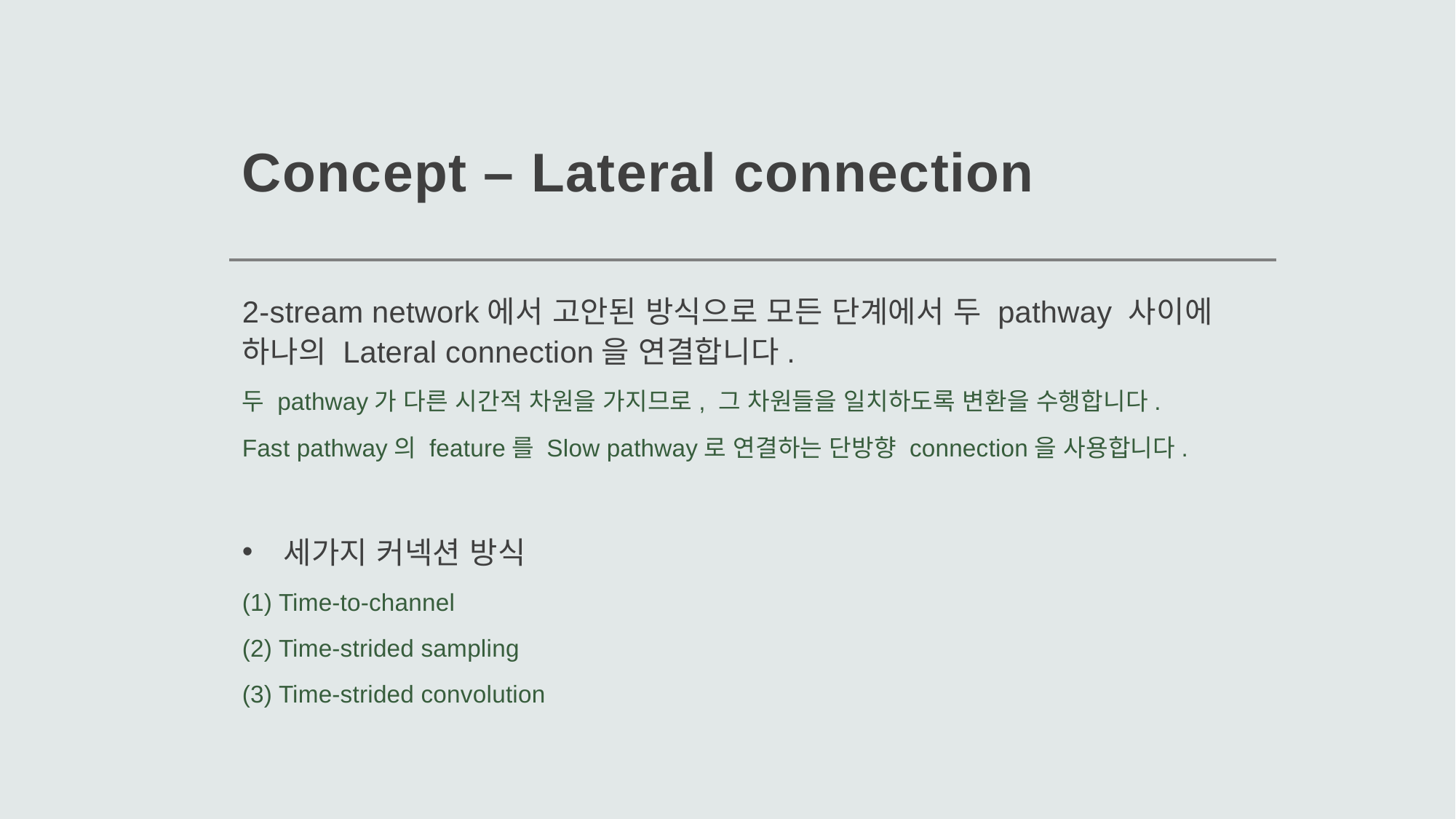

# Concept – Lateral connection
2-stream network에서 고안된 방식으로 모든 단계에서 두 pathway 사이에 하나의 Lateral connection을 연결합니다.
두 pathway가 다른 시간적 차원을 가지므로, 그 차원들을 일치하도록 변환을 수행합니다.
Fast pathway의 feature를 Slow pathway로 연결하는 단방향 connection을 사용합니다.

세가지 커넥션 방식
(1) Time-to-channel
(2) Time-strided sampling
(3) Time-strided convolution